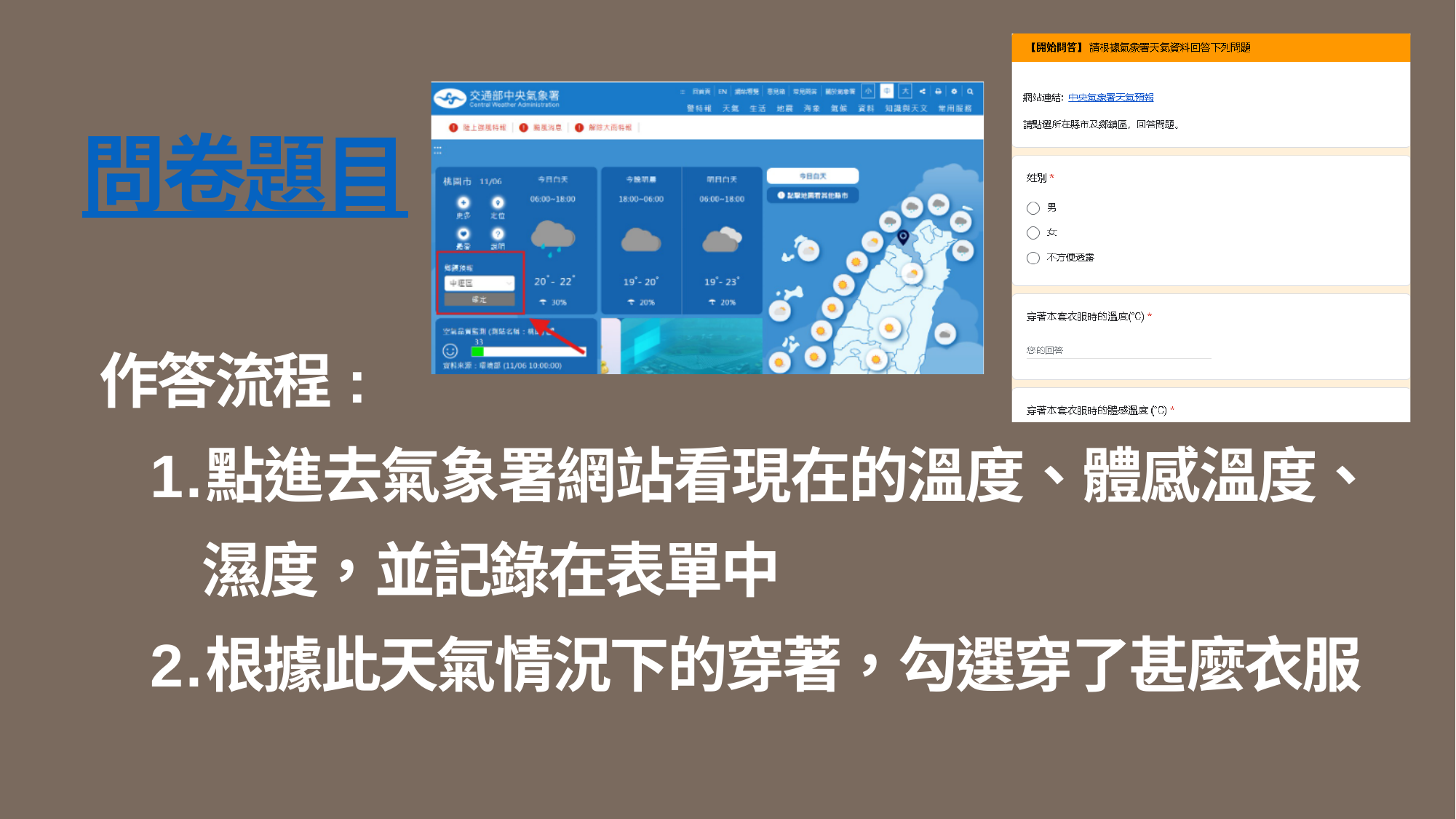

問卷題目

作答流程:
點進去氣象署網站看現在的溫度、體感溫度、濕度，並記錄在表單中
根據此天氣情況下的穿著，勾選穿了甚麼衣服